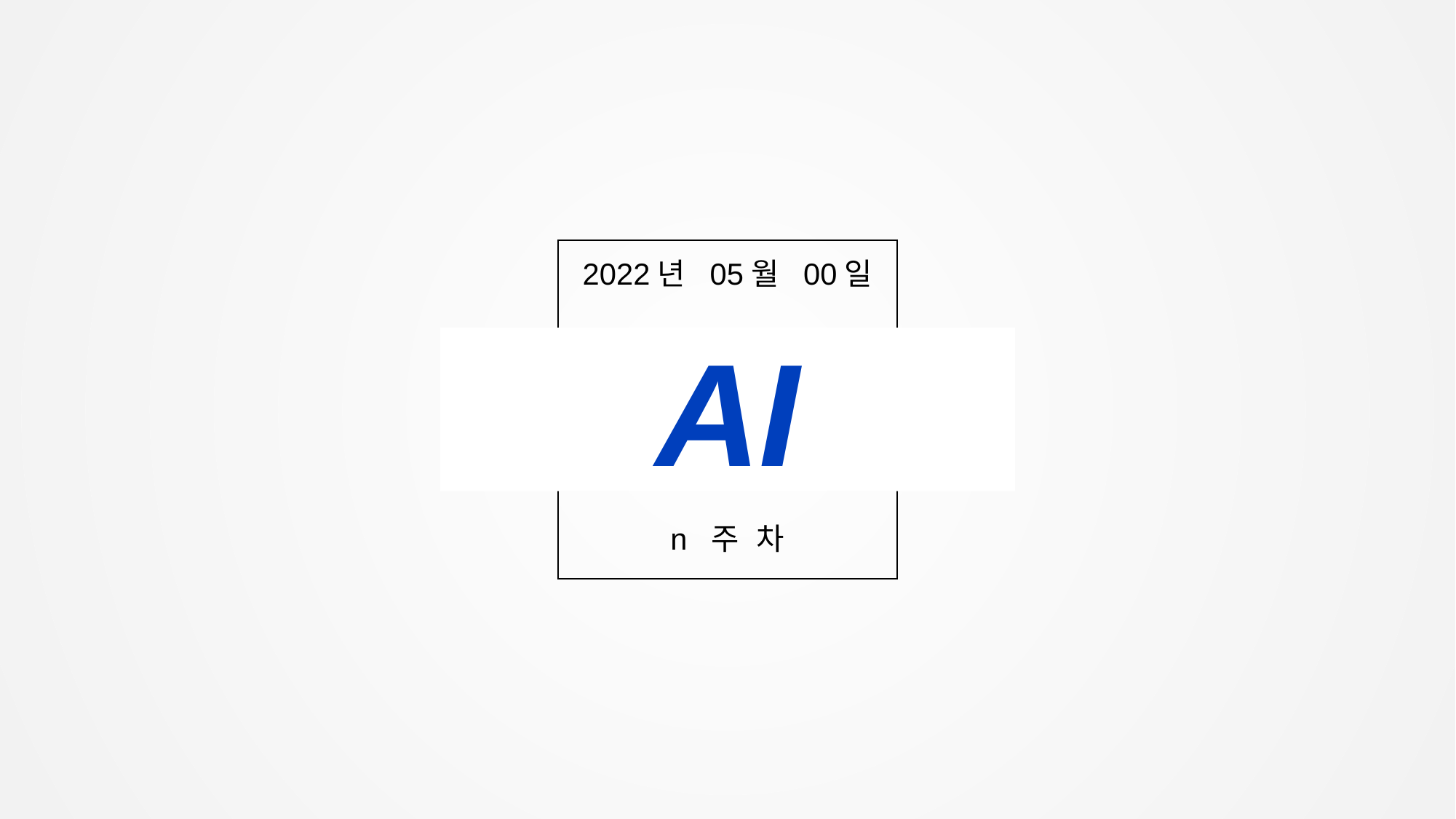

2022년  05월  00일
AI

n  주  차